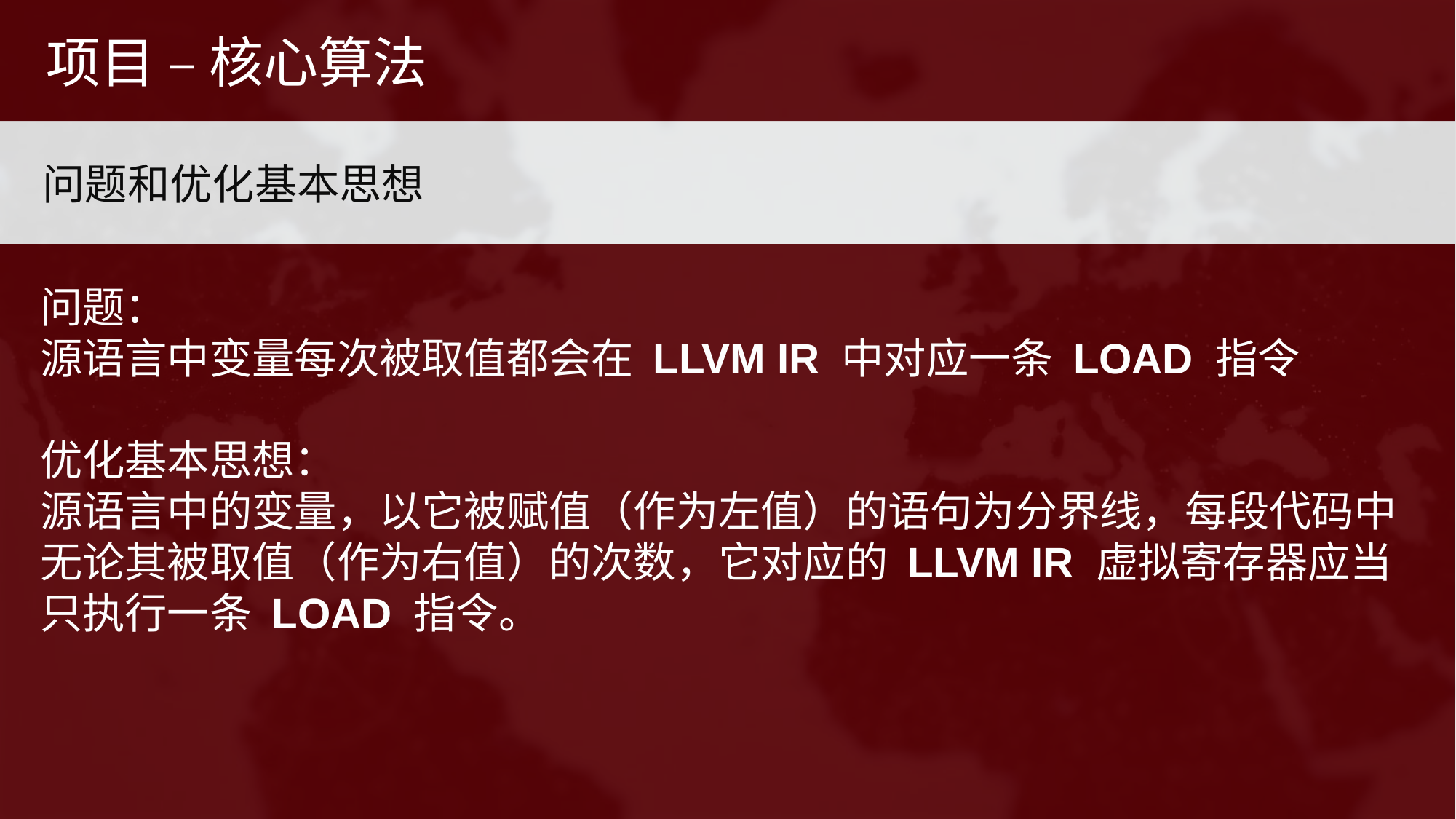

项目 – 核心算法

问题和优化基本思想

问题：
源语言中变量每次被取值都会在 LLVM IR 中对应一条 LOAD 指令

优化基本思想：
源语言中的变量，以它被赋值（作为左值）的语句为分界线，每段代码中无论其被取值（作为右值）的次数，它对应的 LLVM IR 虚拟寄存器应当只执行一条 LOAD 指令。